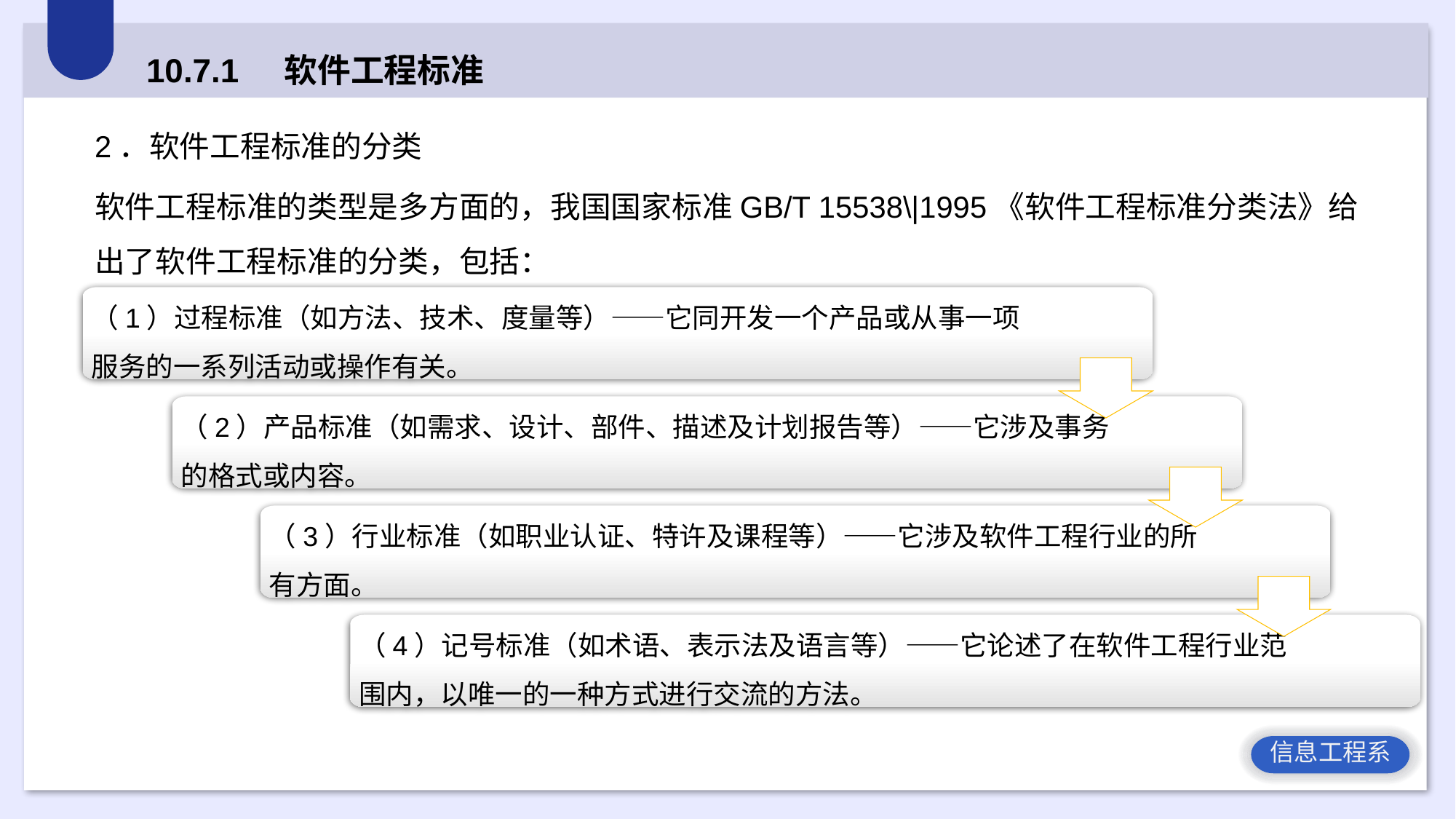

10.7.1    软件工程标准
2．软件工程标准的分类
软件工程标准的类型是多方面的，我国国家标准GB/T 15538\|1995《软件工程标准分类法》给出了软件工程标准的分类，包括：
（1）过程标准（如方法、技术、度量等）——它同开发一个产品或从事一项服务的一系列活动或操作有关。

（2）产品标准（如需求、设计、部件、描述及计划报告等）——它涉及事务的格式或内容。

（3）行业标准（如职业认证、特许及课程等）——它涉及软件工程行业的所有方面。

（4）记号标准（如术语、表示法及语言等）——它论述了在软件工程行业范围内，以唯一的一种方式进行交流的方法。